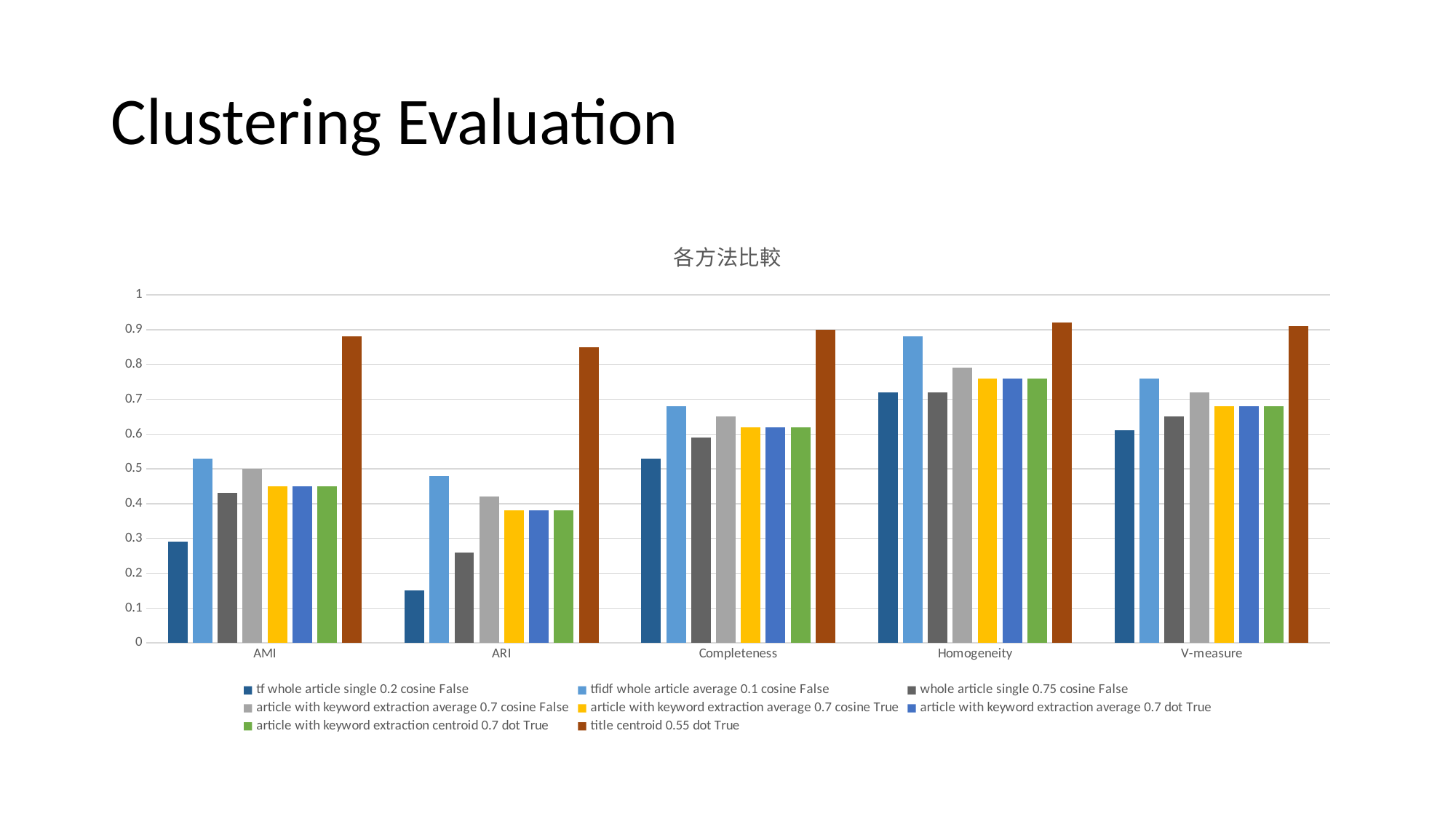

# Clustering Evaluation

### Chart: 各方法比較

| Category | tf whole article single 0.2 cosine False | tfidf whole article average 0.1 cosine False | whole article single 0.75 cosine False | article with keyword extraction average 0.7 cosine False | article with keyword extraction average 0.7 cosine True | article with keyword extraction average 0.7 dot True | article with keyword extraction centroid 0.7 dot True | title centroid 0.55 dot True |
|---|---|---|---|---|---|---|---|---|
| AMI | 0.29 | 0.53 | 0.43 | 0.5 | 0.45 | 0.45 | 0.45 | 0.88 |
| ARI | 0.15 | 0.48 | 0.26 | 0.42 | 0.38 | 0.38 | 0.38 | 0.85 |
| Completeness | 0.53 | 0.68 | 0.59 | 0.65 | 0.62 | 0.62 | 0.62 | 0.9 |
| Homogeneity | 0.72 | 0.88 | 0.72 | 0.79 | 0.76 | 0.76 | 0.76 | 0.92 |
| V-measure | 0.61 | 0.76 | 0.65 | 0.72 | 0.68 | 0.68 | 0.68 | 0.91 |